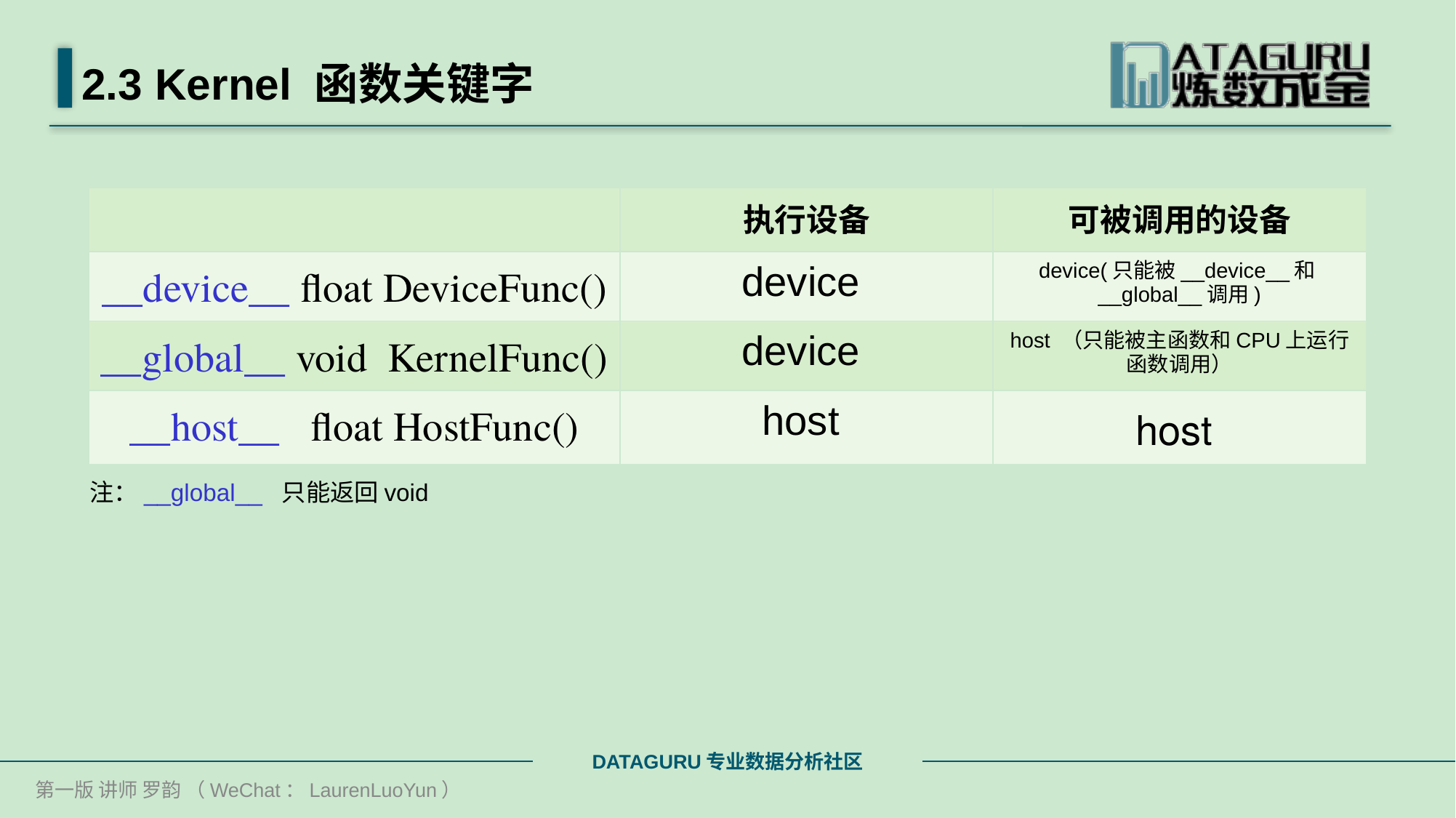

# 2.3 Kernel 函数关键字
|  | 执行设备 | 可被调用的设备 |
| --- | --- | --- |
| \_\_device\_\_ float DeviceFunc() | device | device(只能被\_\_device\_\_和\_\_global\_\_调用) |
| \_\_global\_\_ void KernelFunc() | device | host （只能被主函数和CPU上运行函数调用） |
| \_\_host\_\_ float HostFunc() | host | host |
注：__global__  只能返回void